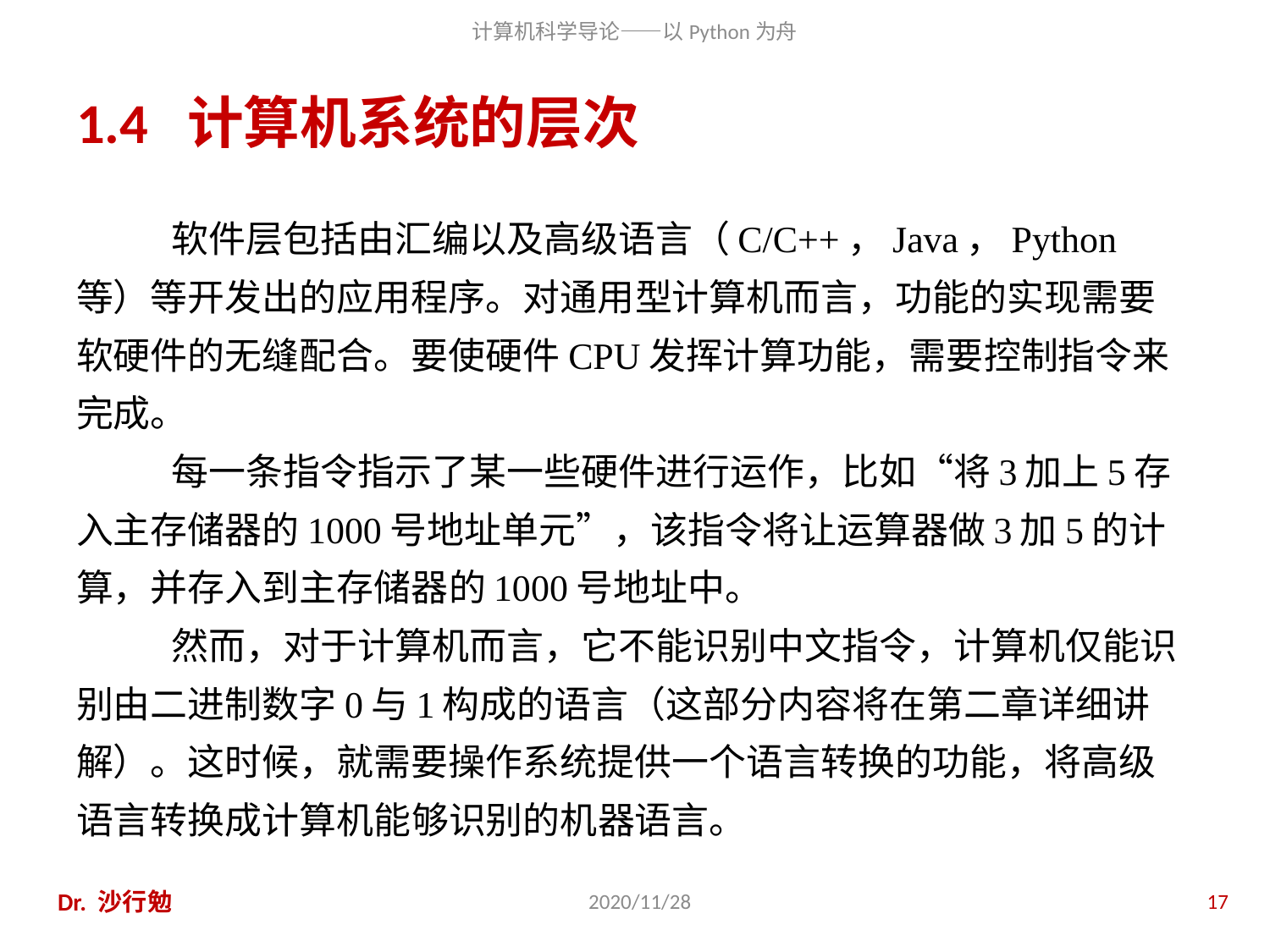

# 1.4  计算机系统的层次
软件层包括由汇编以及高级语言（C/C++，Java，Python等）等开发出的应用程序。对通用型计算机而言，功能的实现需要软硬件的无缝配合。要使硬件CPU发挥计算功能，需要控制指令来完成。
每一条指令指示了某一些硬件进行运作，比如“将3加上5存入主存储器的1000号地址单元”，该指令将让运算器做3加5的计算，并存入到主存储器的1000号地址中。
然而，对于计算机而言，它不能识别中文指令，计算机仅能识别由二进制数字0与1构成的语言（这部分内容将在第二章详细讲解）。这时候，就需要操作系统提供一个语言转换的功能，将高级语言转换成计算机能够识别的机器语言。

Dr. 沙行勉
2020/11/28
17